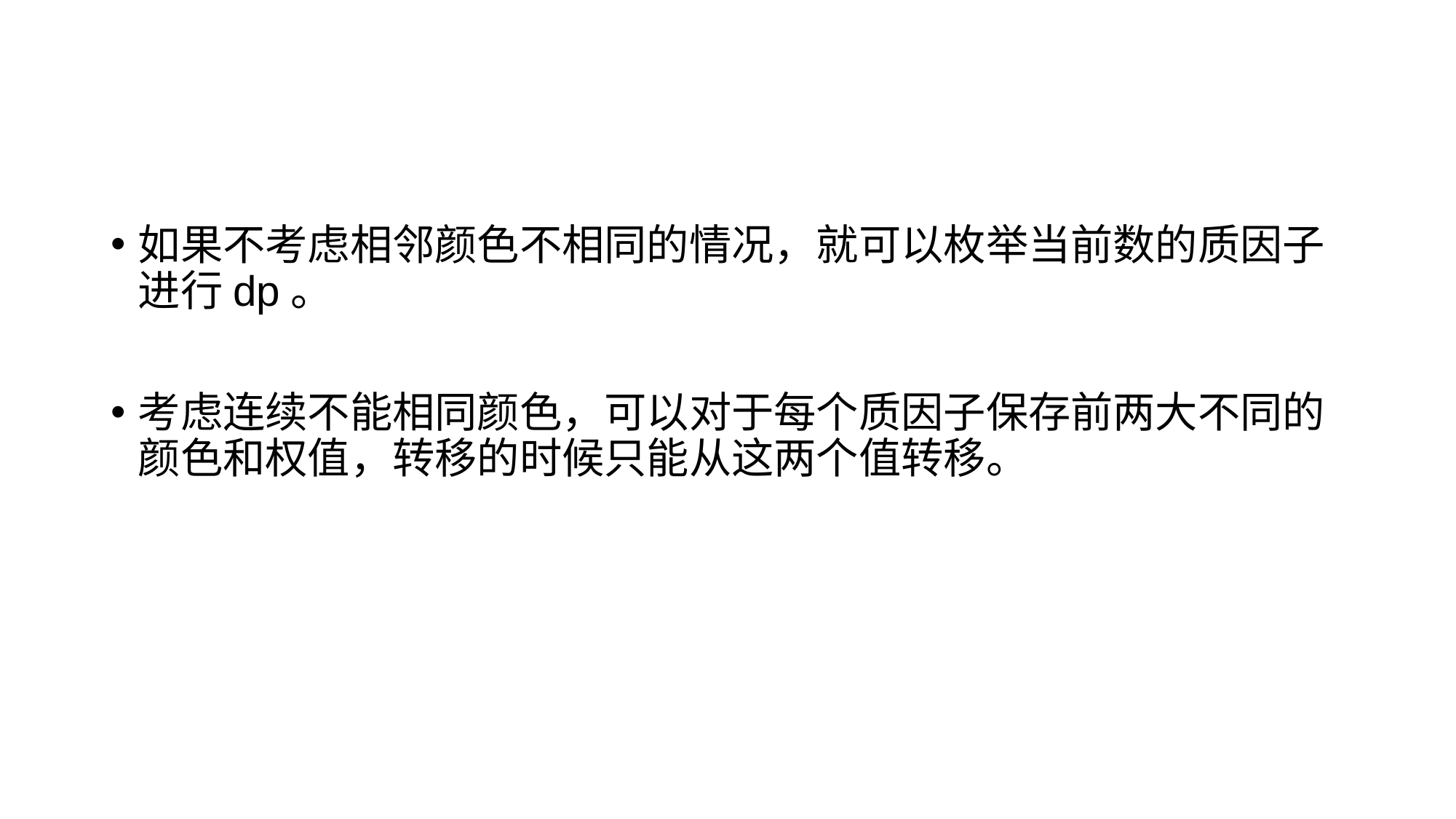

#
如果不考虑相邻颜色不相同的情况，就可以枚举当前数的质因子进行dp。

考虑连续不能相同颜色，可以对于每个质因子保存前两大不同的颜色和权值，转移的时候只能从这两个值转移。